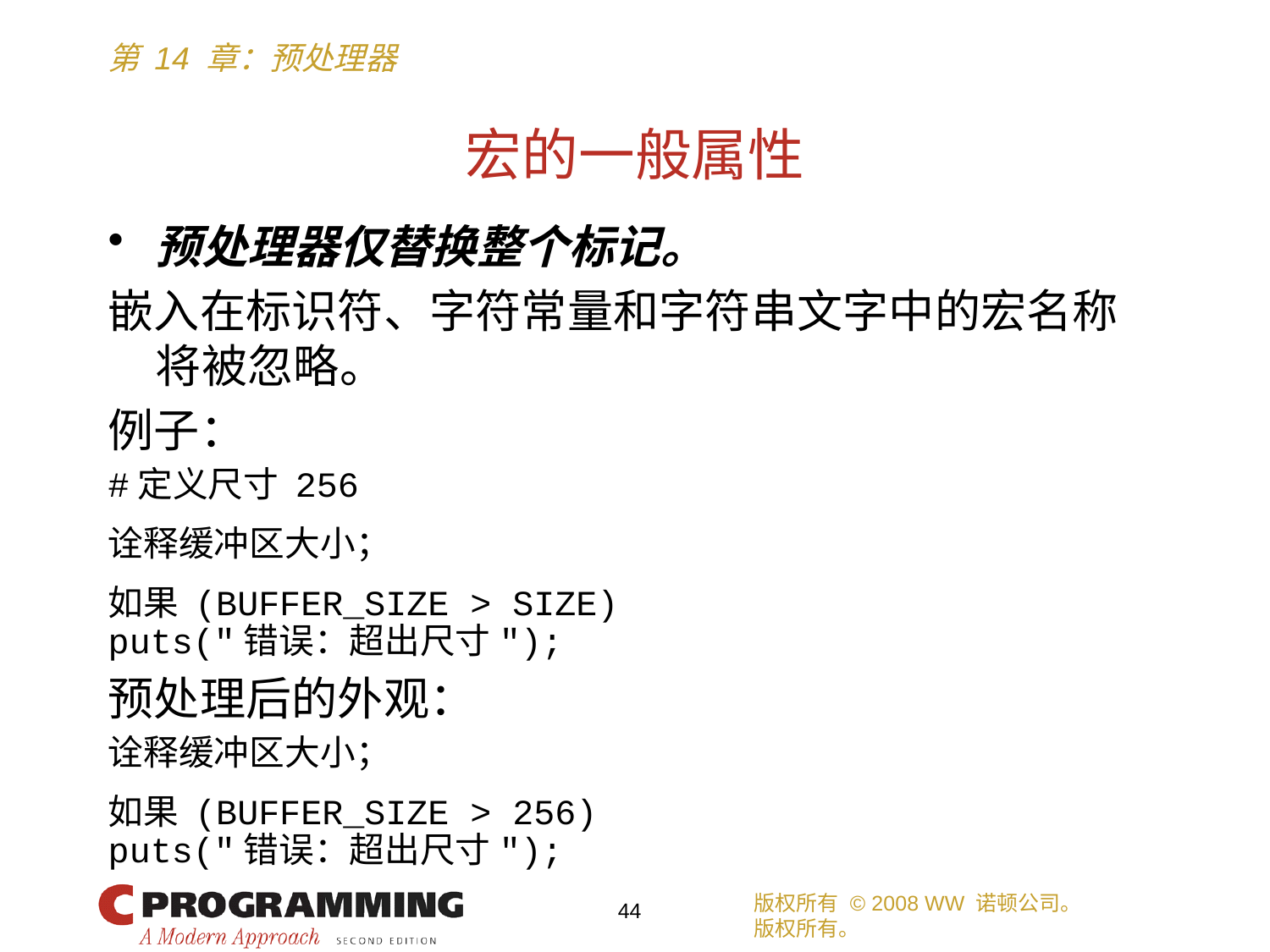

# 宏的一般属性
预处理器仅替换整个标记。
嵌入在标识符、字符常量和字符串文字中的宏名称将被忽略。
例子：
#定义尺寸 256

诠释缓冲区大小；

如果 (BUFFER_SIZE > SIZE)
puts("错误：超出尺寸");
预处理后的外观：
诠释缓冲区大小；

如果 (BUFFER_SIZE > 256)
puts("错误：超出尺寸");
版权所有 © 2008 WW 诺顿公司。
版权所有。
44